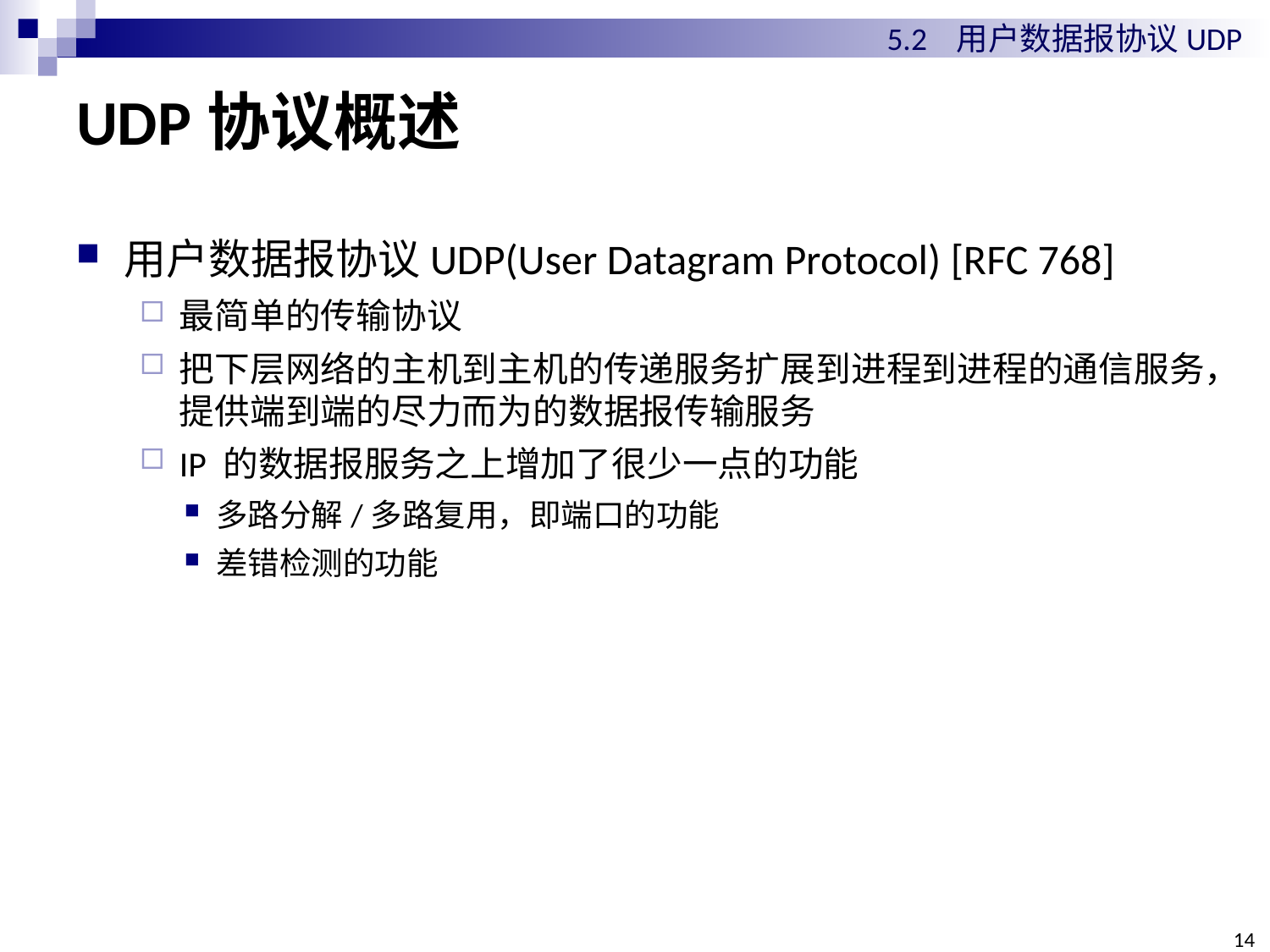

5.2   用户数据报协议UDP
# UDP协议概述
用户数据报协议UDP(User Datagram Protocol) [RFC 768]
最简单的传输协议
把下层网络的主机到主机的传递服务扩展到进程到进程的通信服务，提供端到端的尽力而为的数据报传输服务
IP 的数据报服务之上增加了很少一点的功能
多路分解/多路复用，即端口的功能
差错检测的功能
14